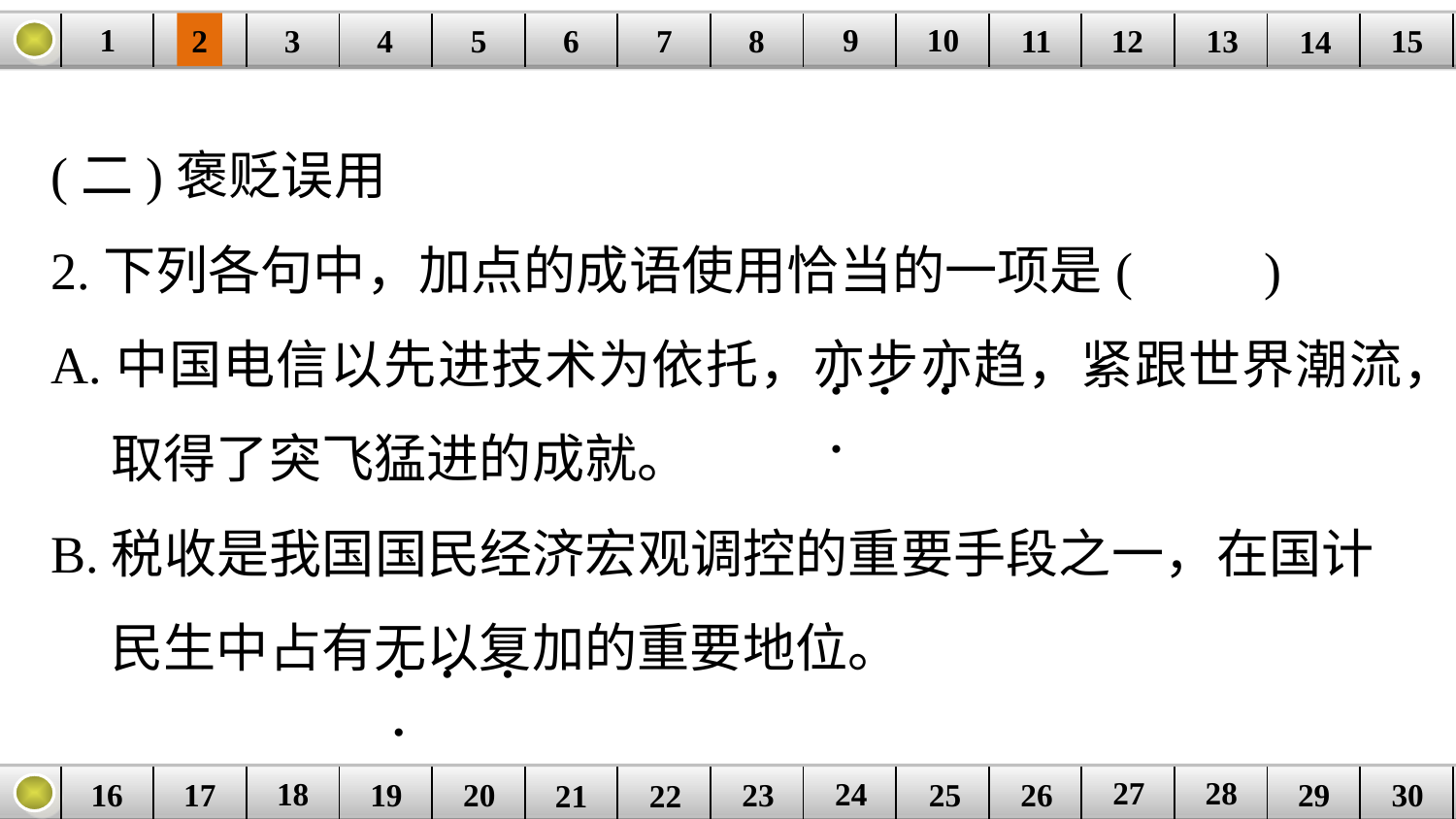

9
10
1
3
4
5
6
8
11
2
12
15
|  |  |  |  |  |  |  |  |  |  |  |  |  |  |  |
| --- | --- | --- | --- | --- | --- | --- | --- | --- | --- | --- | --- | --- | --- | --- |
7
13
14

(二)褒贬误用
2.下列各句中，加点的成语使用恰当的一项是(　　)
A.中国电信以先进技术为依托，亦步亦趋，紧跟世界潮流，
    取得了突飞猛进的成就。
B.税收是我国国民经济宏观调控的重要手段之一，在国计
    民生中占有无以复加的重要地位。
.   .    .   .
.   .    .   .

27
28
18
24
16
25
26
30
|  |  |  |  |  |  |  |  |  |  |  |  |  |  |  |
| --- | --- | --- | --- | --- | --- | --- | --- | --- | --- | --- | --- | --- | --- | --- |
23
17
19
20
29
21
22